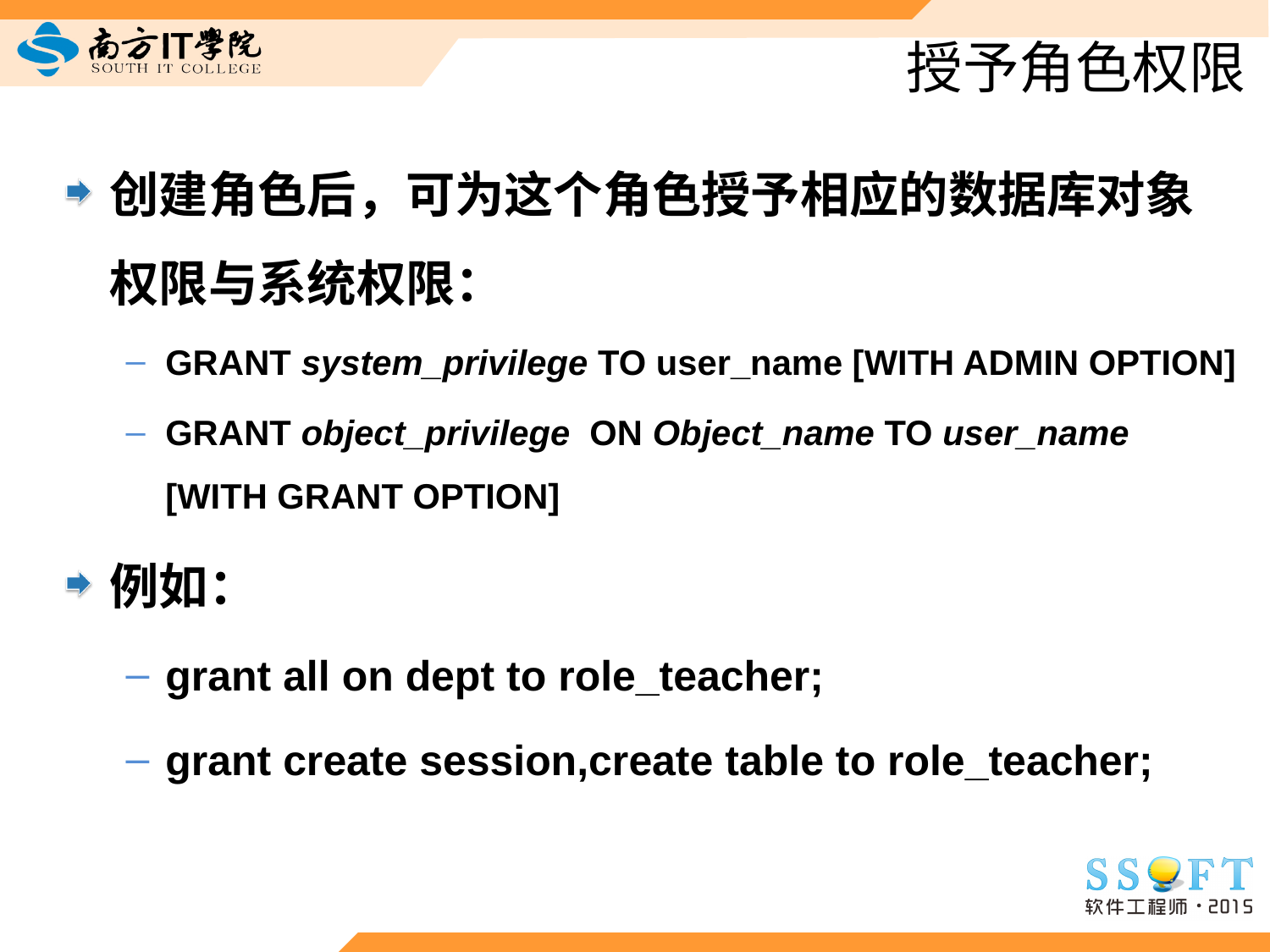

# 授予角色权限
创建角色后，可为这个角色授予相应的数据库对象权限与系统权限：
GRANT system_privilege TO user_name [WITH ADMIN OPTION]
GRANT object_privilege  ON Object_name TO user_name [WITH GRANT OPTION]
例如：
grant all on dept to role_teacher;
grant create session,create table to role_teacher;